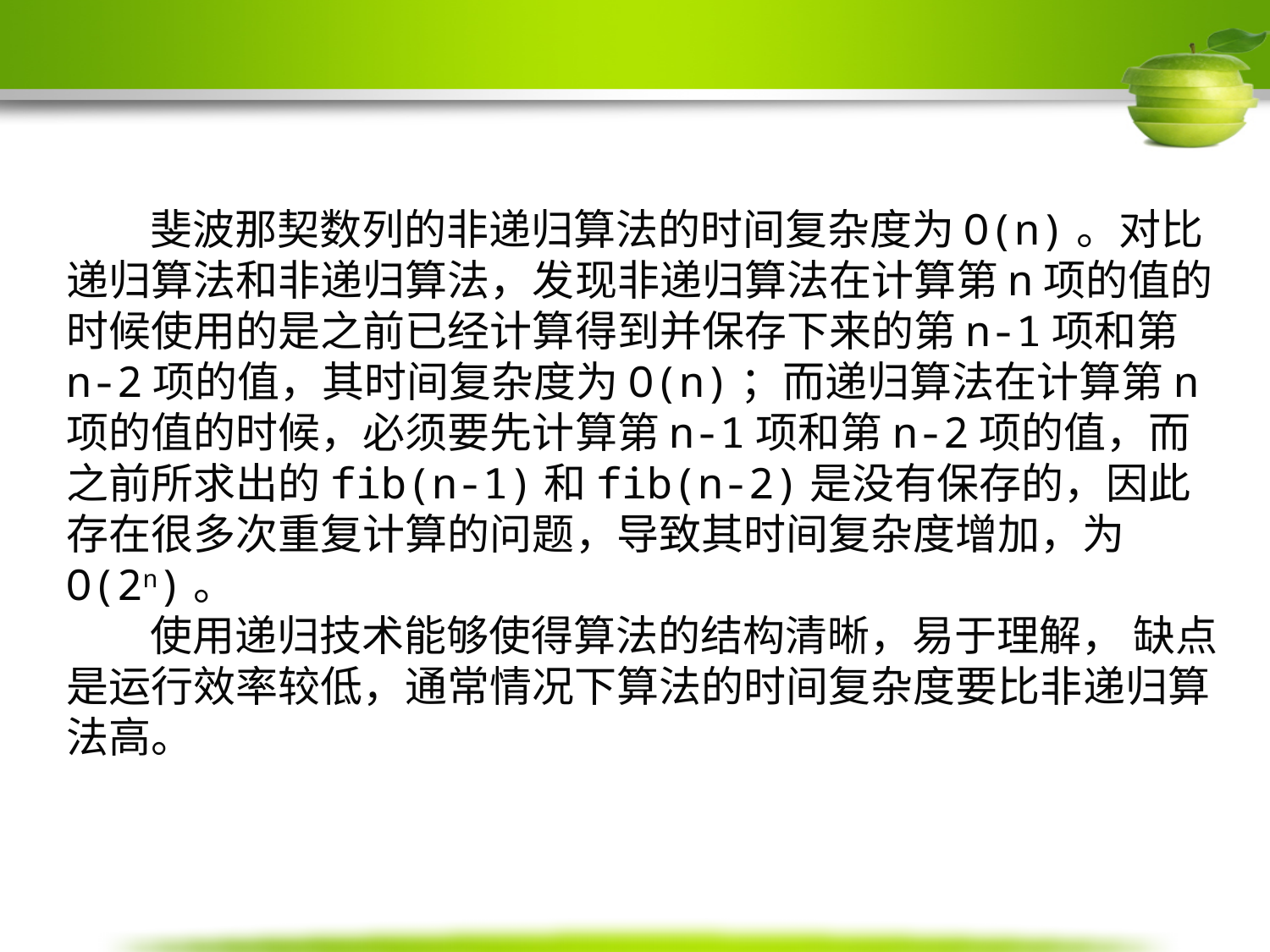

斐波那契数列的非递归算法的时间复杂度为O(n)。对比递归算法和非递归算法，发现非递归算法在计算第n项的值的时候使用的是之前已经计算得到并保存下来的第n-1项和第n-2项的值，其时间复杂度为O(n)；而递归算法在计算第n项的值的时候，必须要先计算第n-1项和第n-2项的值，而之前所求出的fib(n-1)和fib(n-2)是没有保存的，因此存在很多次重复计算的问题，导致其时间复杂度增加，为O(2n)。
 使用递归技术能够使得算法的结构清晰，易于理解， 缺点是运行效率较低，通常情况下算法的时间复杂度要比非递归算法高。